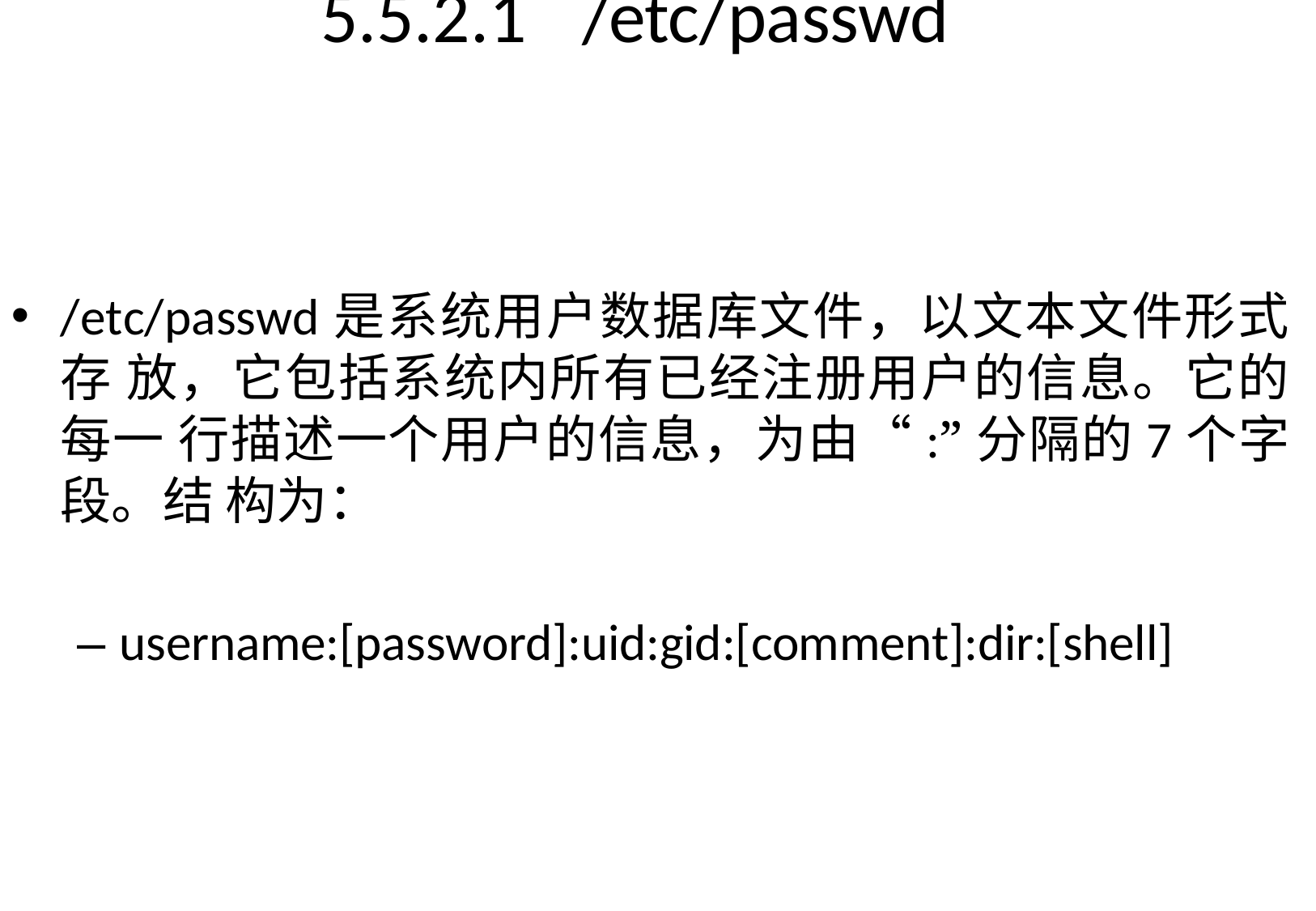

# 5.5.2.1	/etc/passwd
/etc/passwd是系统用户数据库文件，以文本文件形式存 放，它包括系统内所有已经注册用户的信息。它的每一 行描述一个用户的信息，为由“:”分隔的7个字段。结 构为：

– username:[password]:uid:gid:[comment]:dir:[shell]